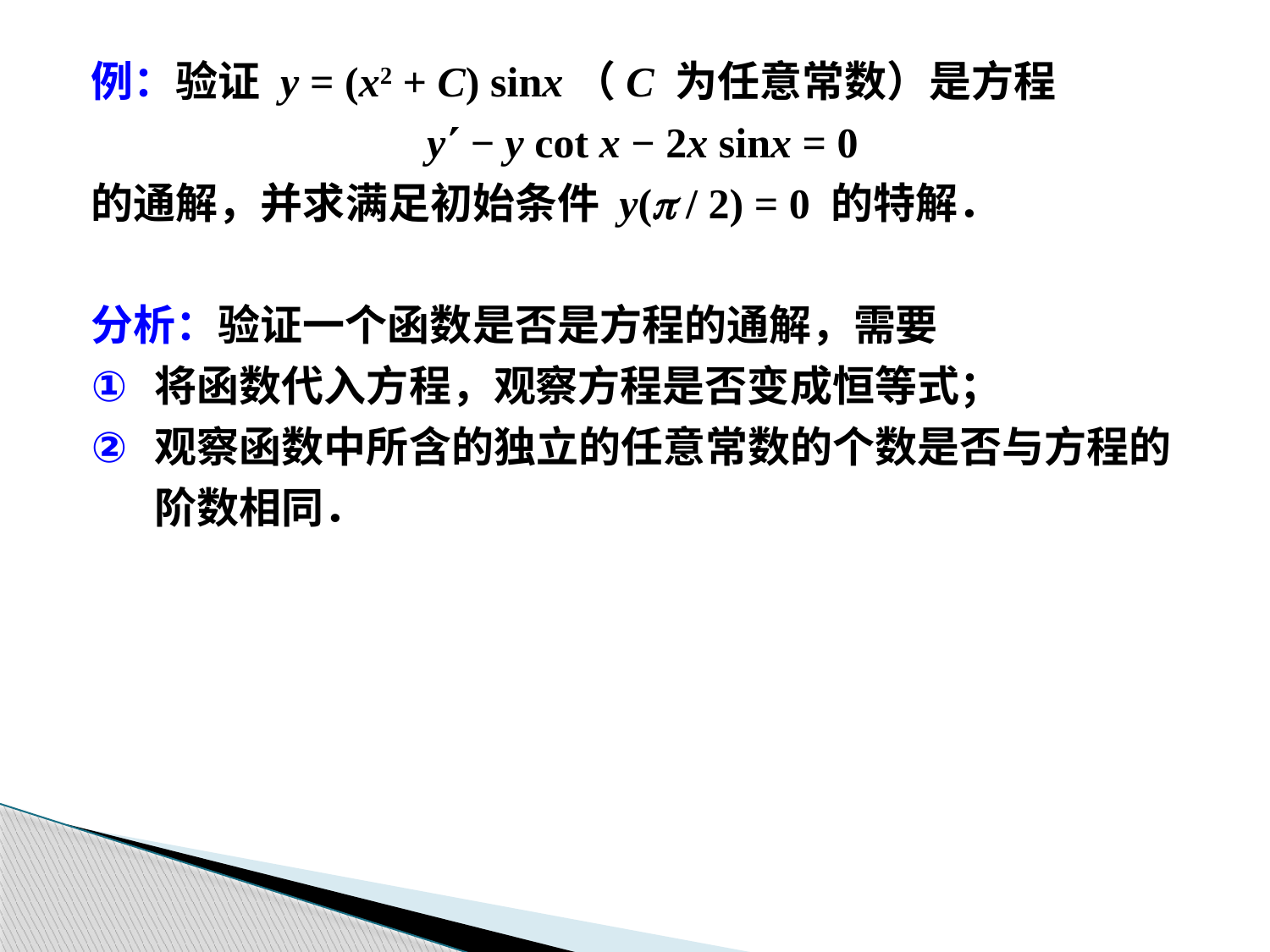

例：验证 y = (x2 + C) sinx（C 为任意常数）是方程
y′ − y cot x − 2x sinx = 0
的通解，并求满足初始条件 y(π / 2) = 0 的特解．

分析：验证一个函数是否是方程的通解，需要
将函数代入方程，观察方程是否变成恒等式；
观察函数中所含的独立的任意常数的个数是否与方程的阶数相同．